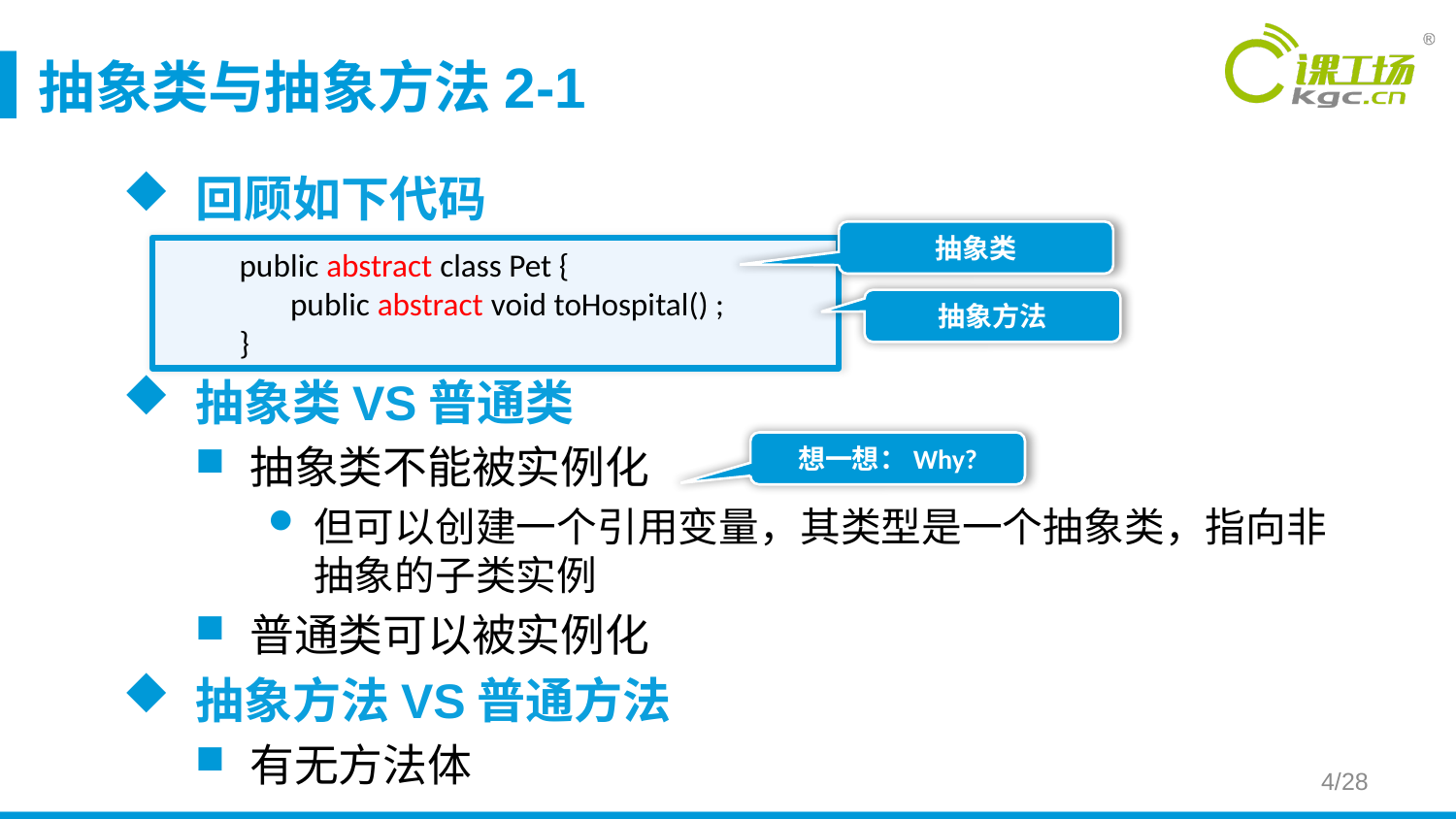

# 抽象类与抽象方法2-1
回顾如下代码

抽象类VS普通类
抽象类不能被实例化
但可以创建一个引用变量，其类型是一个抽象类，指向非抽象的子类实例
普通类可以被实例化
抽象方法VS普通方法
有无方法体

抽象类
public abstract class Pet {
       public abstract void toHospital() ;
}
抽象方法
想一想：Why?
4/28